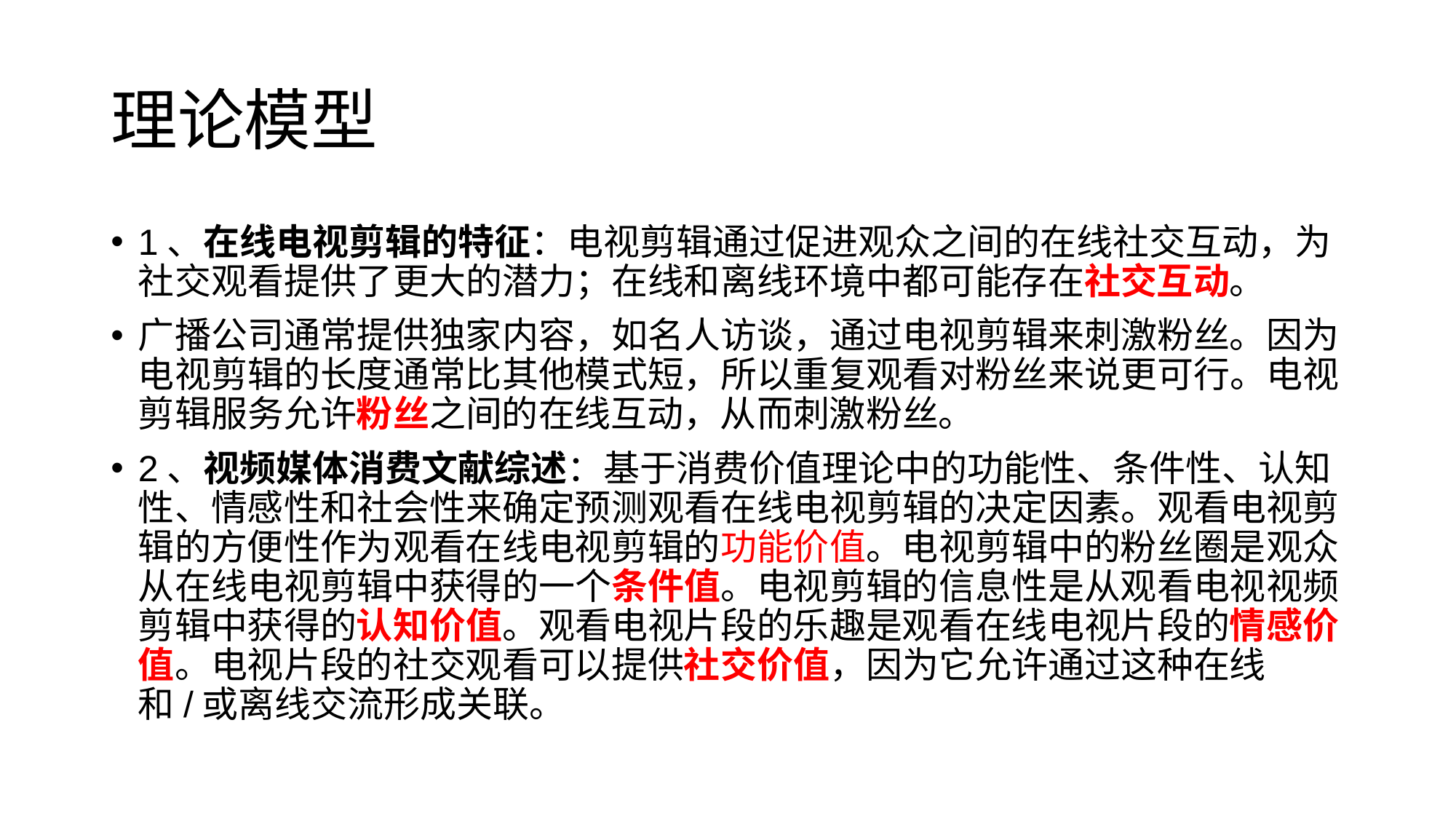

# 理论模型
1、在线电视剪辑的特征：电视剪辑通过促进观众之间的在线社交互动，为社交观看提供了更大的潜力；在线和离线环境中都可能存在社交互动。
广播公司通常提供独家内容，如名人访谈，通过电视剪辑来刺激粉丝。因为电视剪辑的长度通常比其他模式短，所以重复观看对粉丝来说更可行。电视剪辑服务允许粉丝之间的在线互动，从而刺激粉丝。
2、视频媒体消费文献综述：基于消费价值理论中的功能性、条件性、认知性、情感性和社会性来确定预测观看在线电视剪辑的决定因素。观看电视剪辑的方便性作为观看在线电视剪辑的功能价值。电视剪辑中的粉丝圈是观众从在线电视剪辑中获得的一个条件值。电视剪辑的信息性是从观看电视视频剪辑中获得的认知价值。观看电视片段的乐趣是观看在线电视片段的情感价值。电视片段的社交观看可以提供社交价值，因为它允许通过这种在线和/或离线交流形成关联。